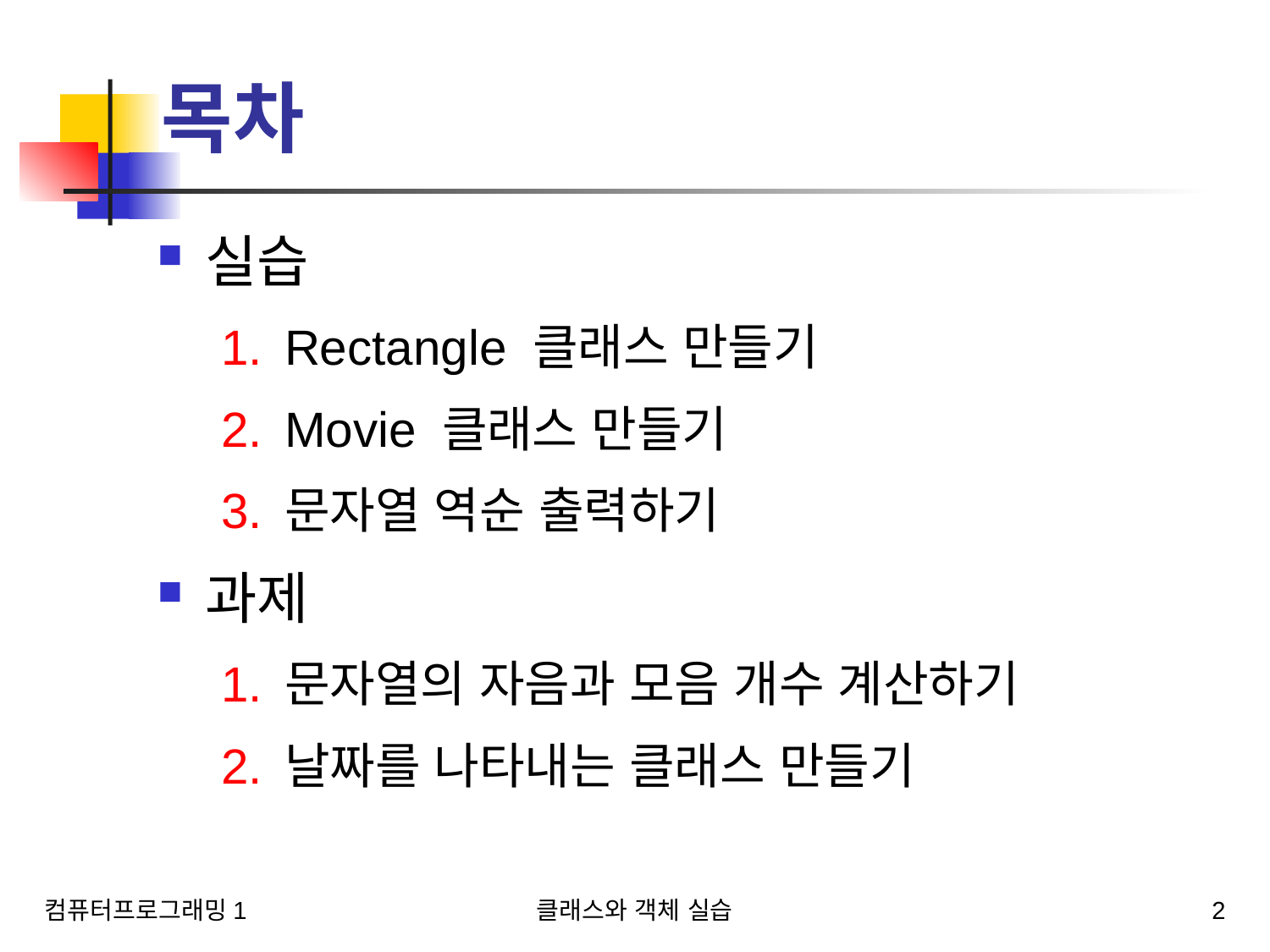

# 목차
실습
Rectangle 클래스 만들기
Movie 클래스 만들기
문자열 역순 출력하기
과제
문자열의 자음과 모음 개수 계산하기
날짜를 나타내는 클래스 만들기

컴퓨터프로그래밍1
클래스와 객체 실습
2